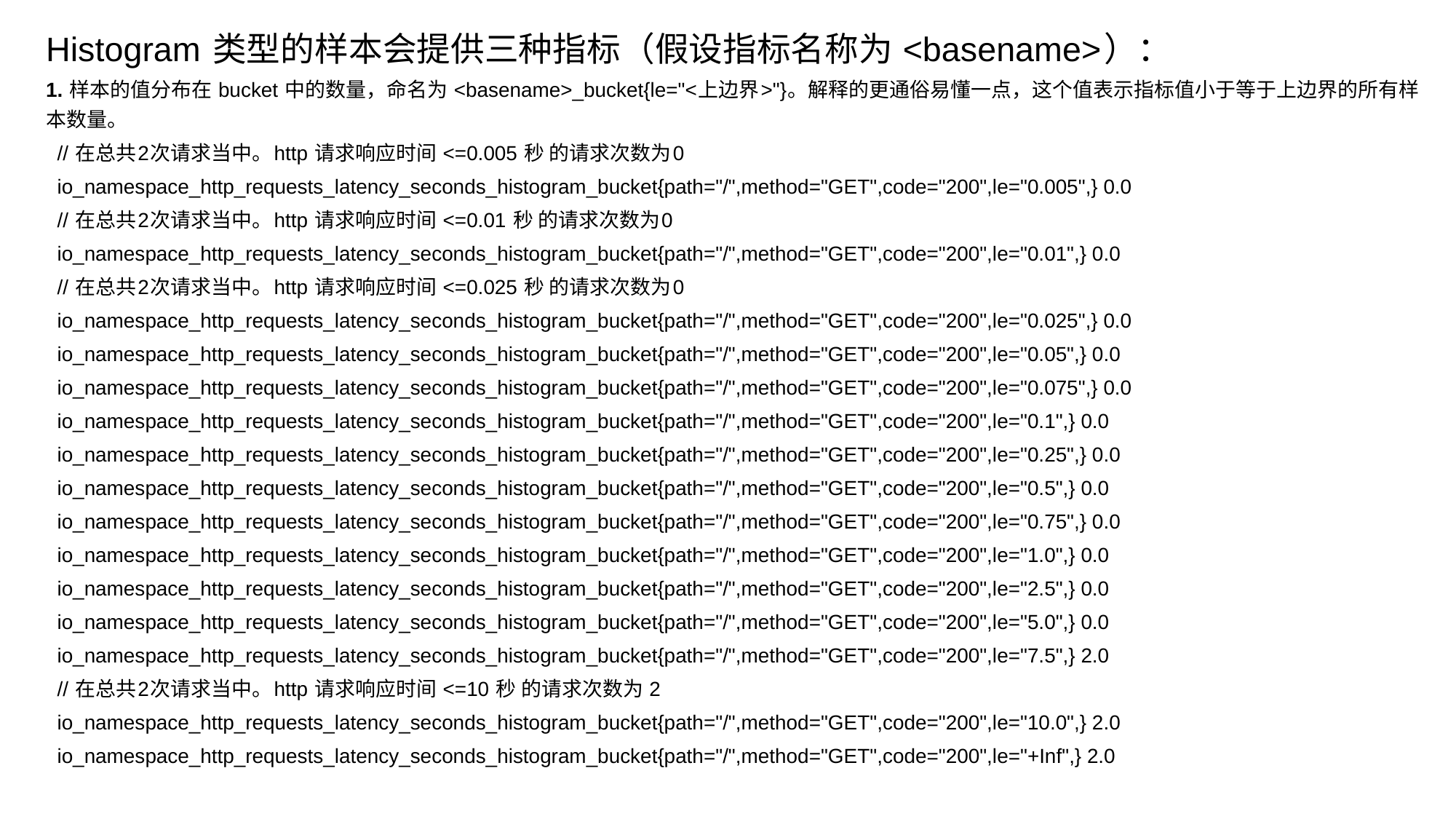

Histogram 类型的样本会提供三种指标（假设指标名称为 <basename>）：
1. 样本的值分布在 bucket 中的数量，命名为 <basename>_bucket{le="<上边界>"}。解释的更通俗易懂一点，这个值表示指标值小于等于上边界的所有样本数量。
  // 在总共2次请求当中。http 请求响应时间 <=0.005 秒 的请求次数为0
  io_namespace_http_requests_latency_seconds_histogram_bucket{path="/",method="GET",code="200",le="0.005",} 0.0
  // 在总共2次请求当中。http 请求响应时间 <=0.01 秒 的请求次数为0
  io_namespace_http_requests_latency_seconds_histogram_bucket{path="/",method="GET",code="200",le="0.01",} 0.0
  // 在总共2次请求当中。http 请求响应时间 <=0.025 秒 的请求次数为0
  io_namespace_http_requests_latency_seconds_histogram_bucket{path="/",method="GET",code="200",le="0.025",} 0.0
  io_namespace_http_requests_latency_seconds_histogram_bucket{path="/",method="GET",code="200",le="0.05",} 0.0
  io_namespace_http_requests_latency_seconds_histogram_bucket{path="/",method="GET",code="200",le="0.075",} 0.0
  io_namespace_http_requests_latency_seconds_histogram_bucket{path="/",method="GET",code="200",le="0.1",} 0.0
  io_namespace_http_requests_latency_seconds_histogram_bucket{path="/",method="GET",code="200",le="0.25",} 0.0
  io_namespace_http_requests_latency_seconds_histogram_bucket{path="/",method="GET",code="200",le="0.5",} 0.0
  io_namespace_http_requests_latency_seconds_histogram_bucket{path="/",method="GET",code="200",le="0.75",} 0.0
  io_namespace_http_requests_latency_seconds_histogram_bucket{path="/",method="GET",code="200",le="1.0",} 0.0
  io_namespace_http_requests_latency_seconds_histogram_bucket{path="/",method="GET",code="200",le="2.5",} 0.0
  io_namespace_http_requests_latency_seconds_histogram_bucket{path="/",method="GET",code="200",le="5.0",} 0.0
  io_namespace_http_requests_latency_seconds_histogram_bucket{path="/",method="GET",code="200",le="7.5",} 2.0
  // 在总共2次请求当中。http 请求响应时间 <=10 秒 的请求次数为 2
  io_namespace_http_requests_latency_seconds_histogram_bucket{path="/",method="GET",code="200",le="10.0",} 2.0
  io_namespace_http_requests_latency_seconds_histogram_bucket{path="/",method="GET",code="200",le="+Inf",} 2.0